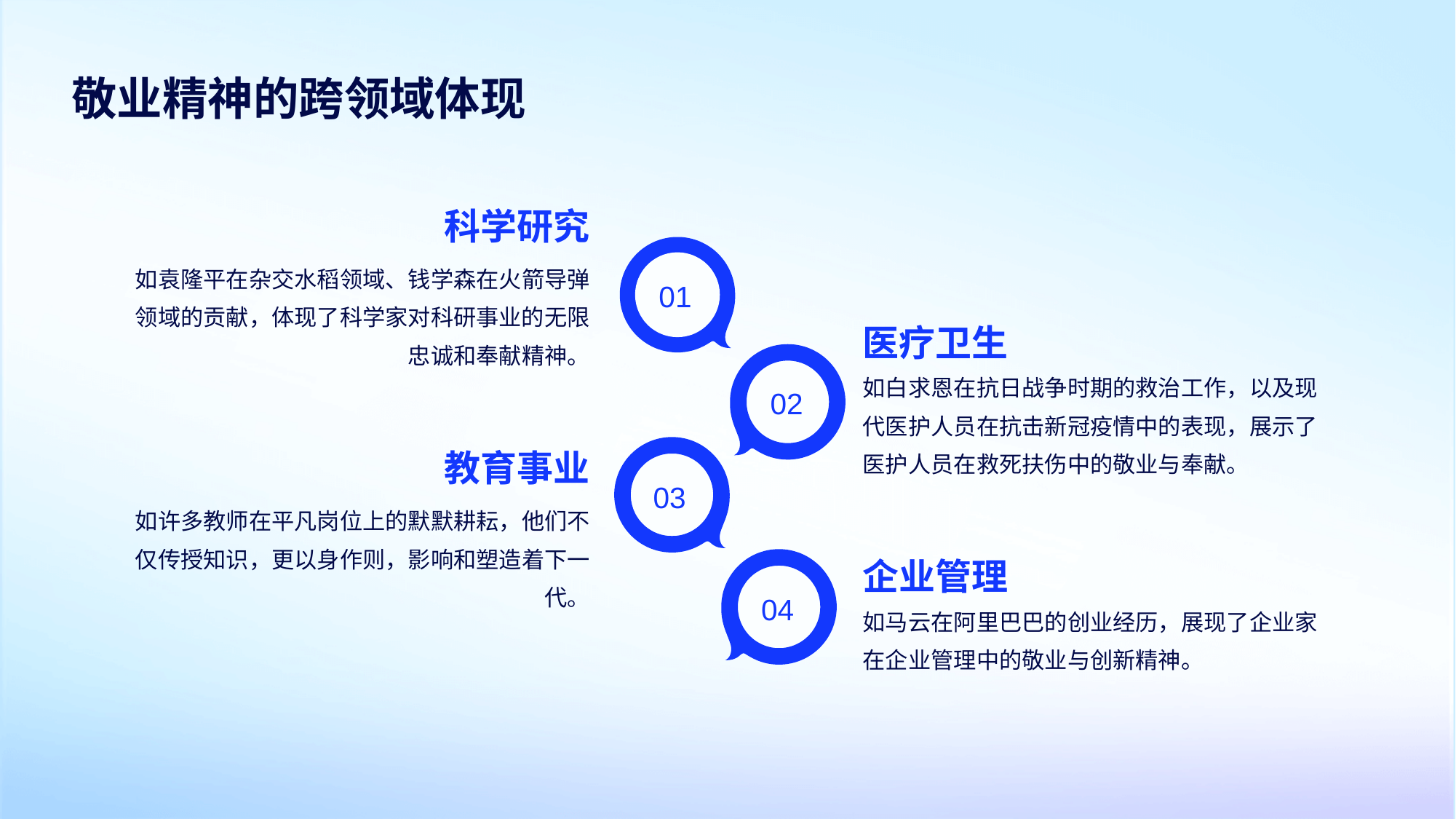

敬业精神的跨领域体现
科学研究

如袁隆平在杂交水稻领域、钱学森在火箭导弹领域的贡献，体现了科学家对科研事业的无限忠诚和奉献精神。

01
医疗卫生

如白求恩在抗日战争时期的救治工作，以及现代医护人员在抗击新冠疫情中的表现，展示了医护人员在救死扶伤中的敬业与奉献。

02
教育事业

03
如许多教师在平凡岗位上的默默耕耘，他们不仅传授知识，更以身作则，影响和塑造着下一代。
企业管理

04
如马云在阿里巴巴的创业经历，展现了企业家在企业管理中的敬业与创新精神。